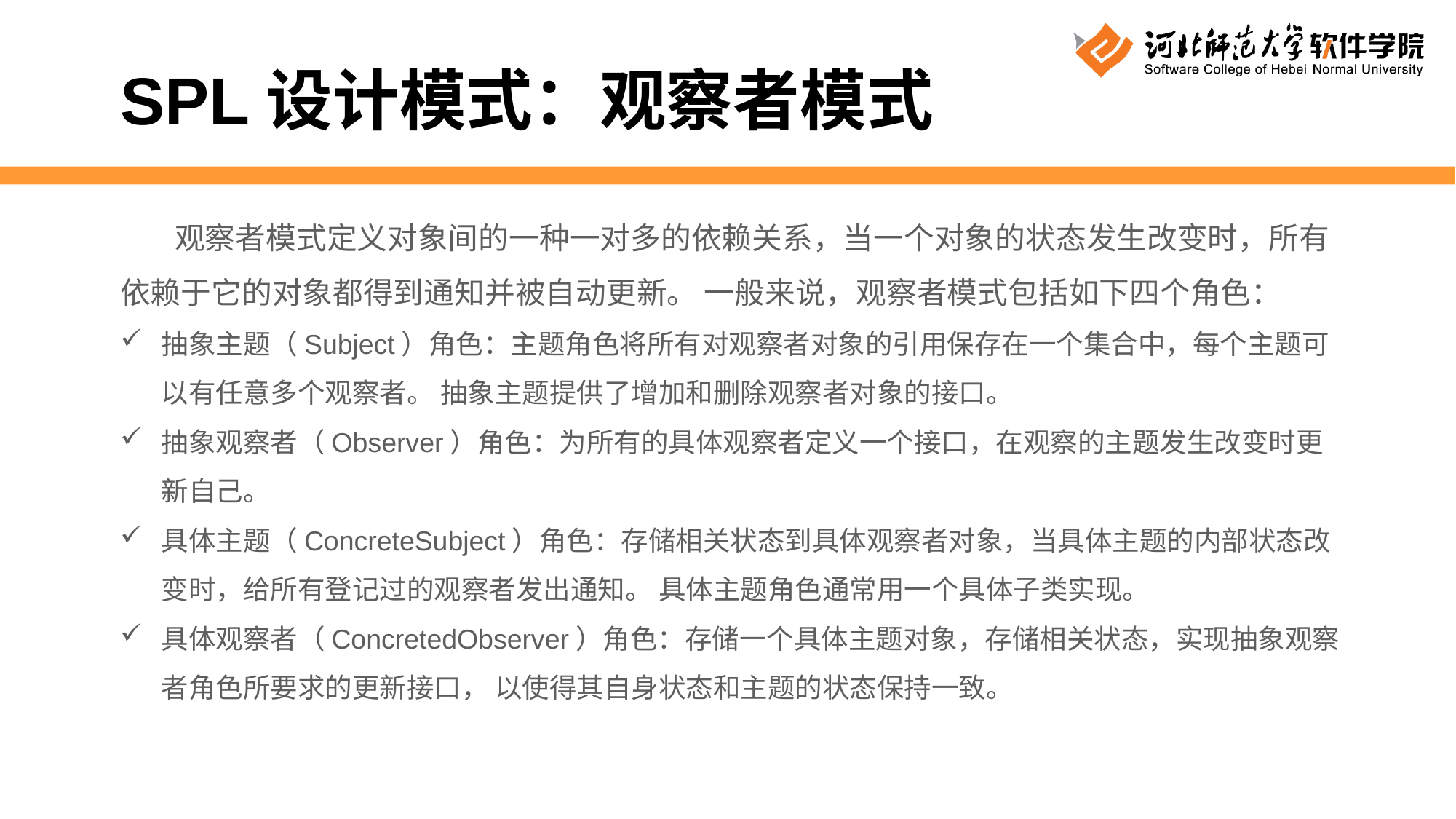

SPL设计模式：观察者模式
观察者模式定义对象间的一种一对多的依赖关系，当一个对象的状态发生改变时，所有依赖于它的对象都得到通知并被自动更新。 一般来说，观察者模式包括如下四个角色：
抽象主题（Subject）角色：主题角色将所有对观察者对象的引用保存在一个集合中，每个主题可以有任意多个观察者。 抽象主题提供了增加和删除观察者对象的接口。
抽象观察者（Observer）角色：为所有的具体观察者定义一个接口，在观察的主题发生改变时更新自己。
具体主题（ConcreteSubject）角色：存储相关状态到具体观察者对象，当具体主题的内部状态改变时，给所有登记过的观察者发出通知。 具体主题角色通常用一个具体子类实现。
具体观察者（ConcretedObserver）角色：存储一个具体主题对象，存储相关状态，实现抽象观察者角色所要求的更新接口， 以使得其自身状态和主题的状态保持一致。